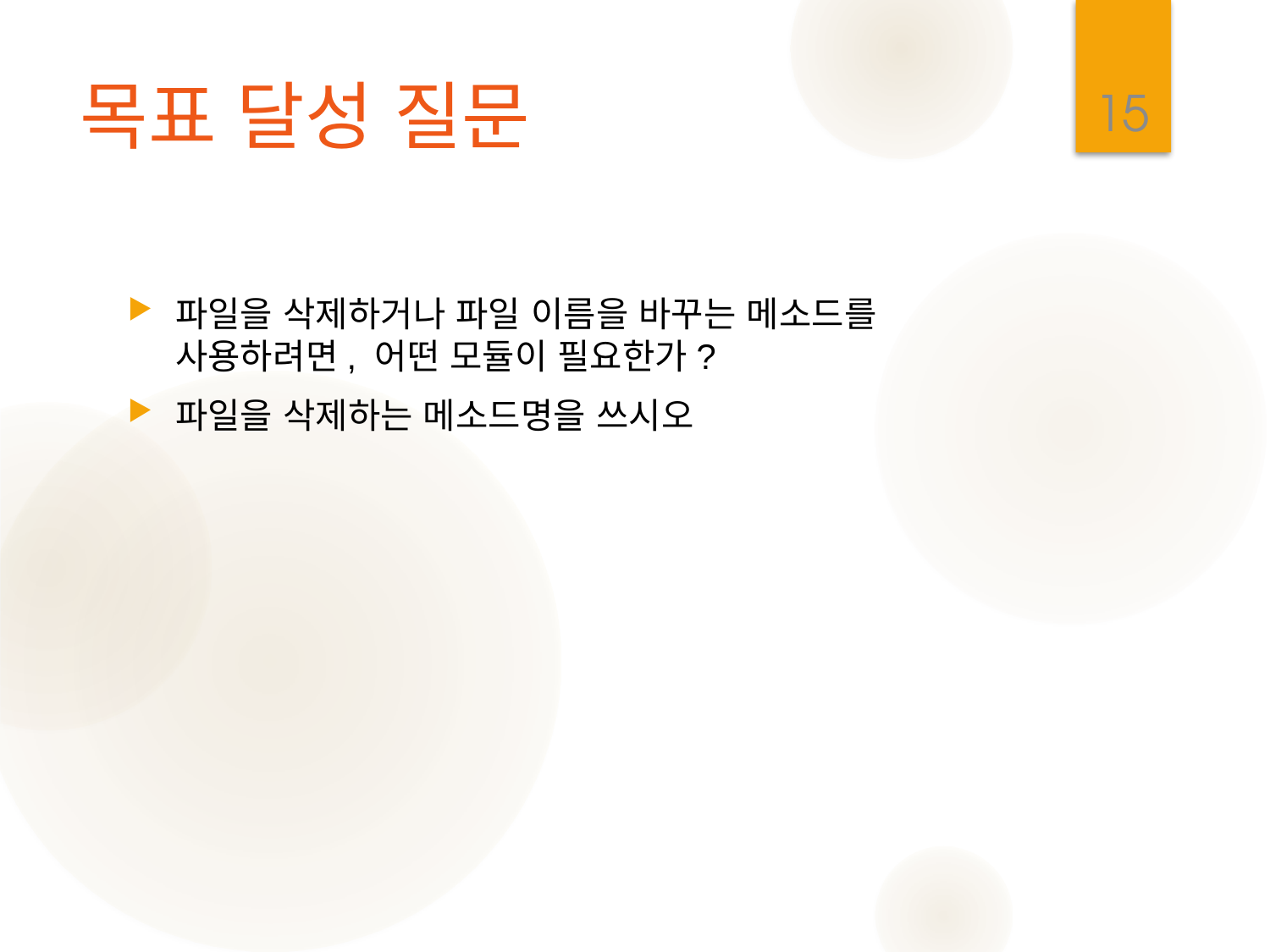

15
# 목표 달성 질문
파일을 삭제하거나 파일 이름을 바꾸는 메소드를 사용하려면, 어떤 모듈이 필요한가?
파일을 삭제하는 메소드명을 쓰시오